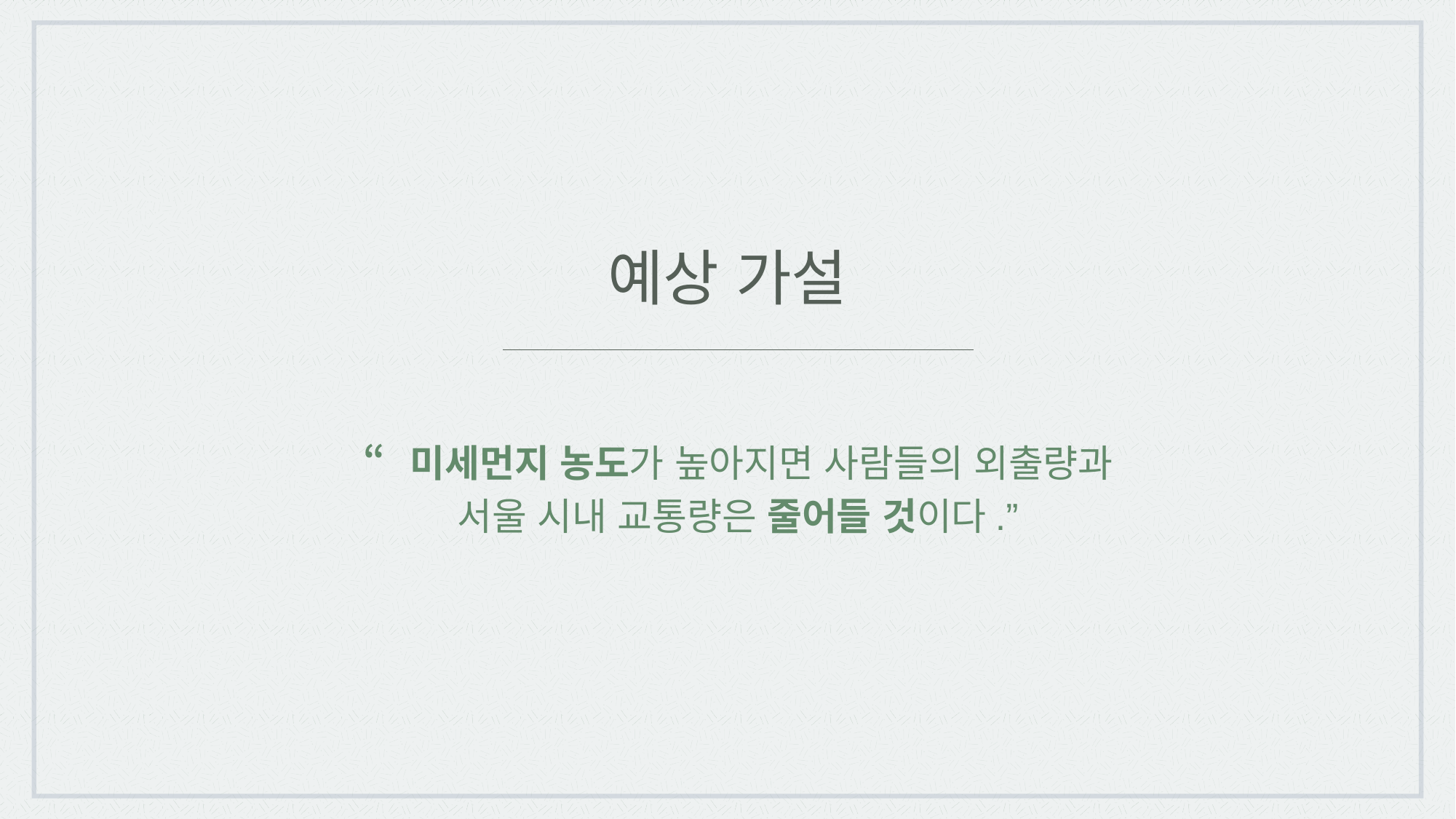

예상 가설
“미세먼지 농도가 높아지면 사람들의 외출량과
서울 시내 교통량은 줄어들 것이다.”